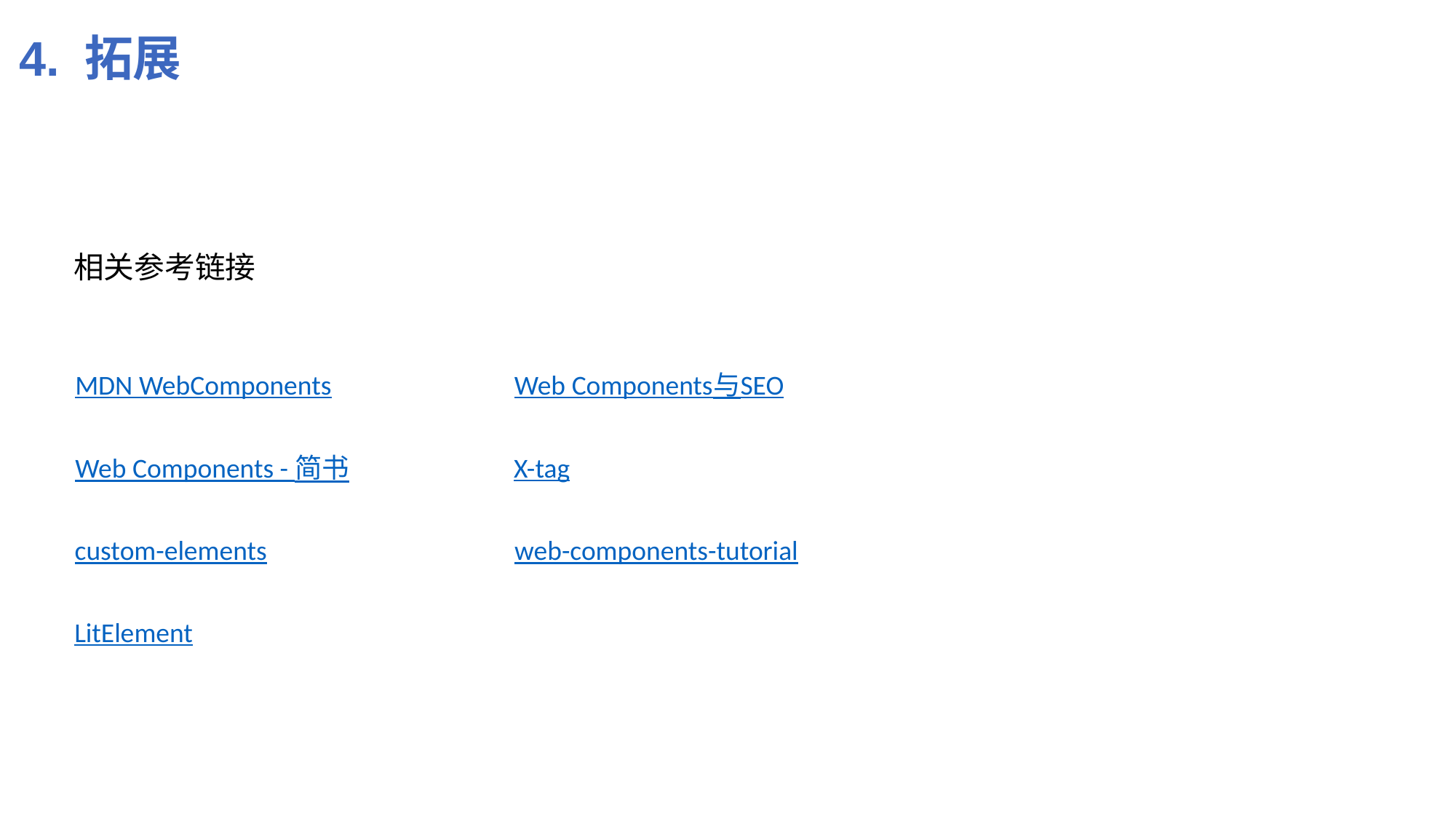

4. 拓展
# 相关参考链接
MDN WebComponents
Web Components与SEO
X-tag
Web Components - 简书
custom-elements
web-components-tutorial
LitElement